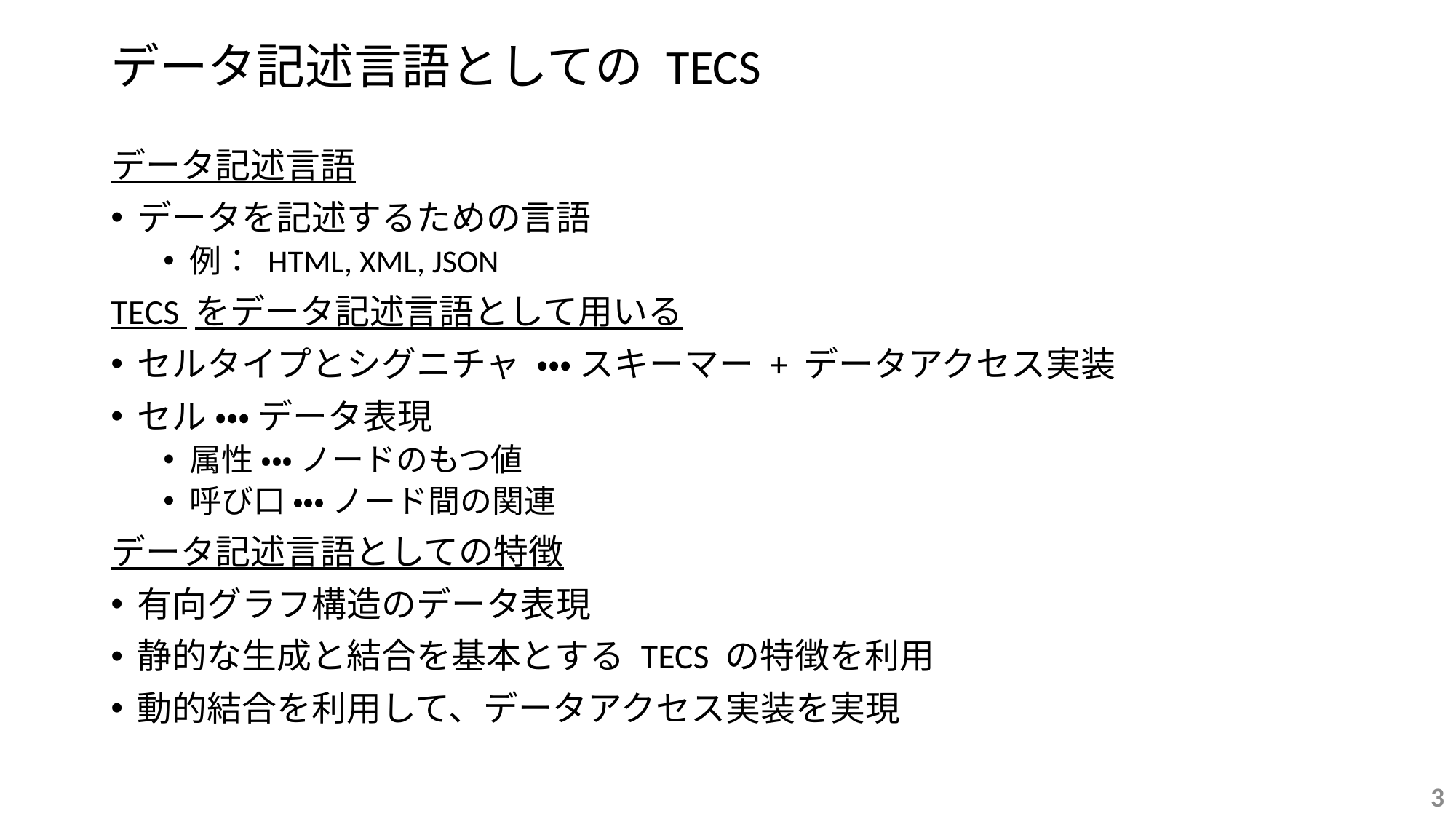

# データ記述言語としての TECS
データ記述言語
データを記述するための言語
例： HTML, XML, JSON
TECS をデータ記述言語として用いる
セルタイプとシグニチャ  ・・・ スキーマー + データアクセス実装
セル ・・・ データ表現
属性 ・・・ ノードのもつ値
呼び口 ・・・ ノード間の関連
データ記述言語としての特徴
有向グラフ構造のデータ表現
静的な生成と結合を基本とする TECS の特徴を利用
動的結合を利用して、データアクセス実装を実現
3